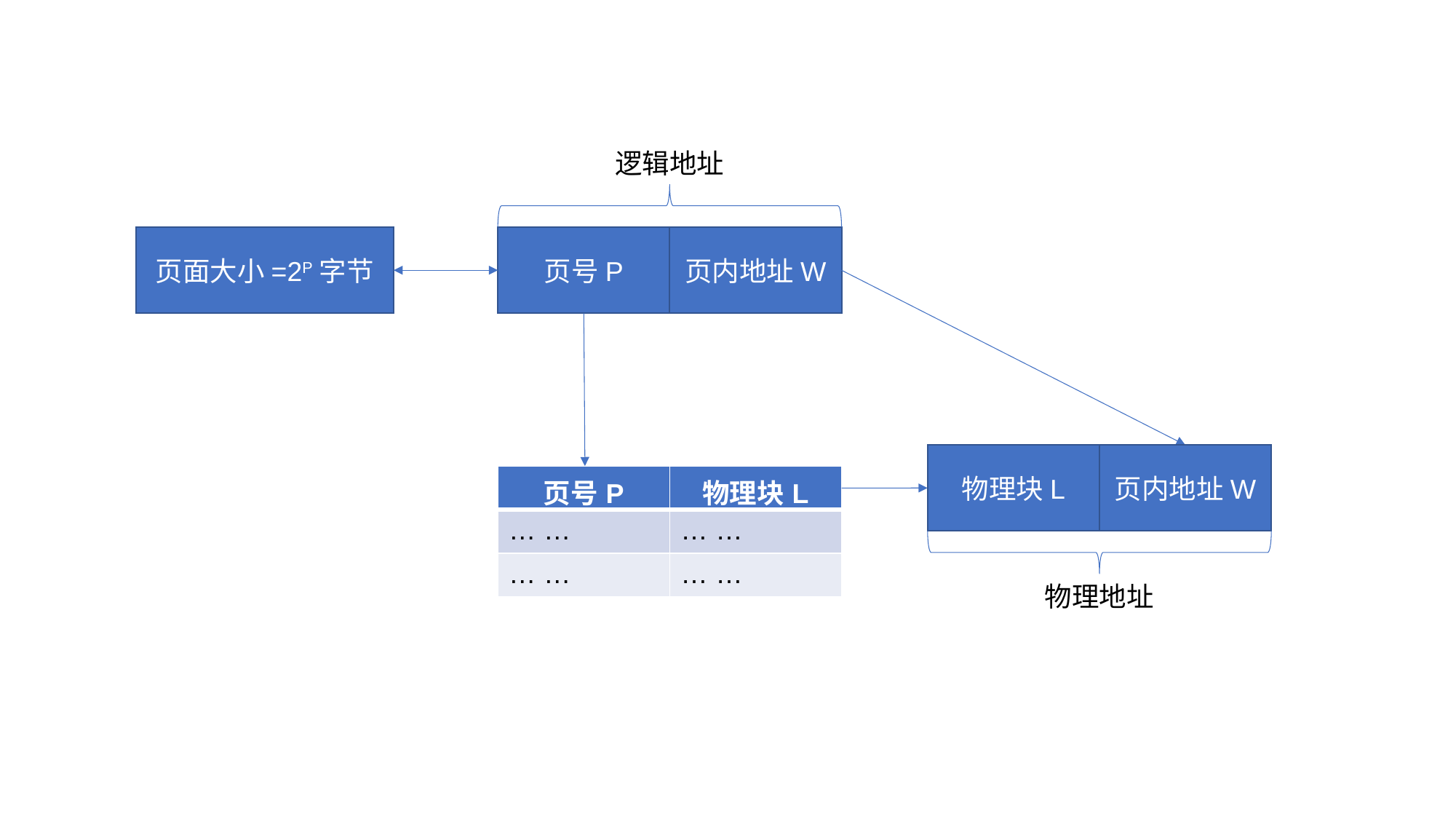

逻辑地址
页号P
页内地址W
页面大小=2P字节

物理块L
页内地址W
物理地址
| 页号P | 物理块L |
| --- | --- |
| … … | … … |
| … … | … … |